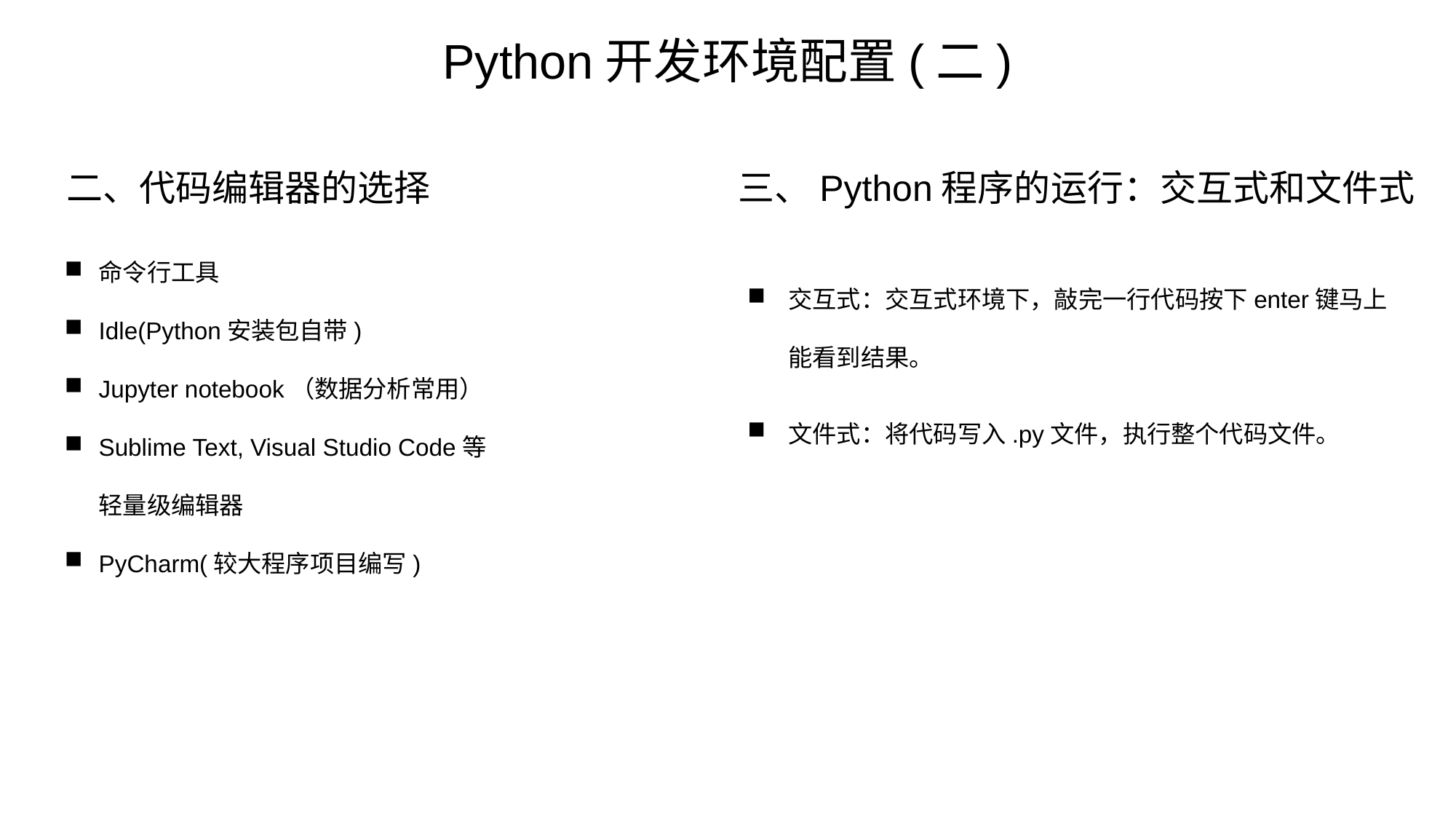

Python开发环境配置(二)
三、Python程序的运行：交互式和文件式
二、代码编辑器的选择
命令行工具
Idle(Python安装包自带)
Jupyter notebook（数据分析常用）
Sublime Text, Visual Studio Code等轻量级编辑器
PyCharm(较大程序项目编写)
交互式：交互式环境下，敲完一行代码按下enter键马上能看到结果。
文件式：将代码写入.py文件，执行整个代码文件。